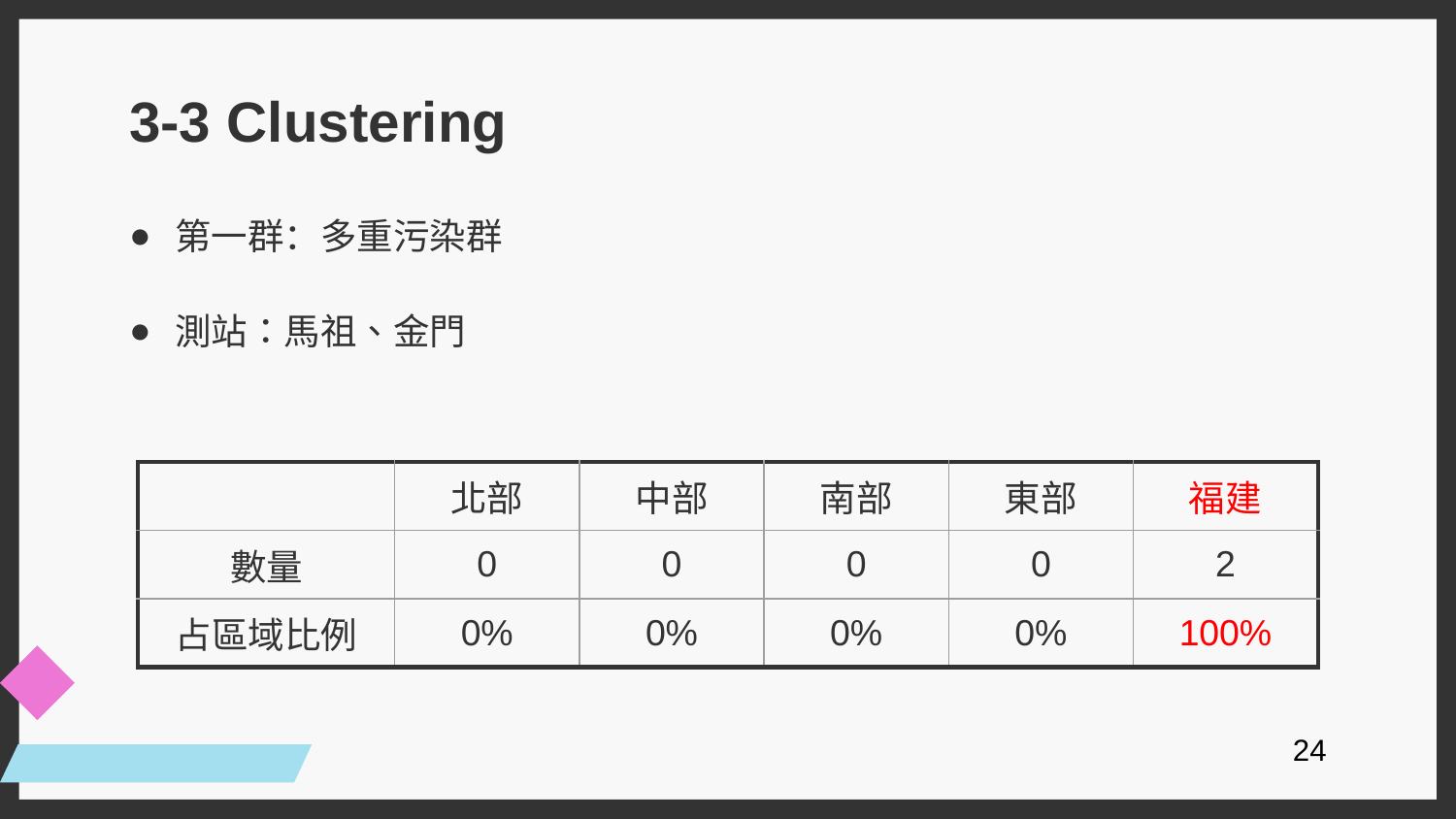

# 3-3 Clustering
第一群：多重污染群
測站：馬祖、金門

|  | 北部 | 中部 | 南部 | 東部 | 福建 |
| --- | --- | --- | --- | --- | --- |
| 數量 | 0 | 0 | 0 | 0 | 2 |
| 占區域比例 | 0% | 0% | 0% | 0% | 100% |